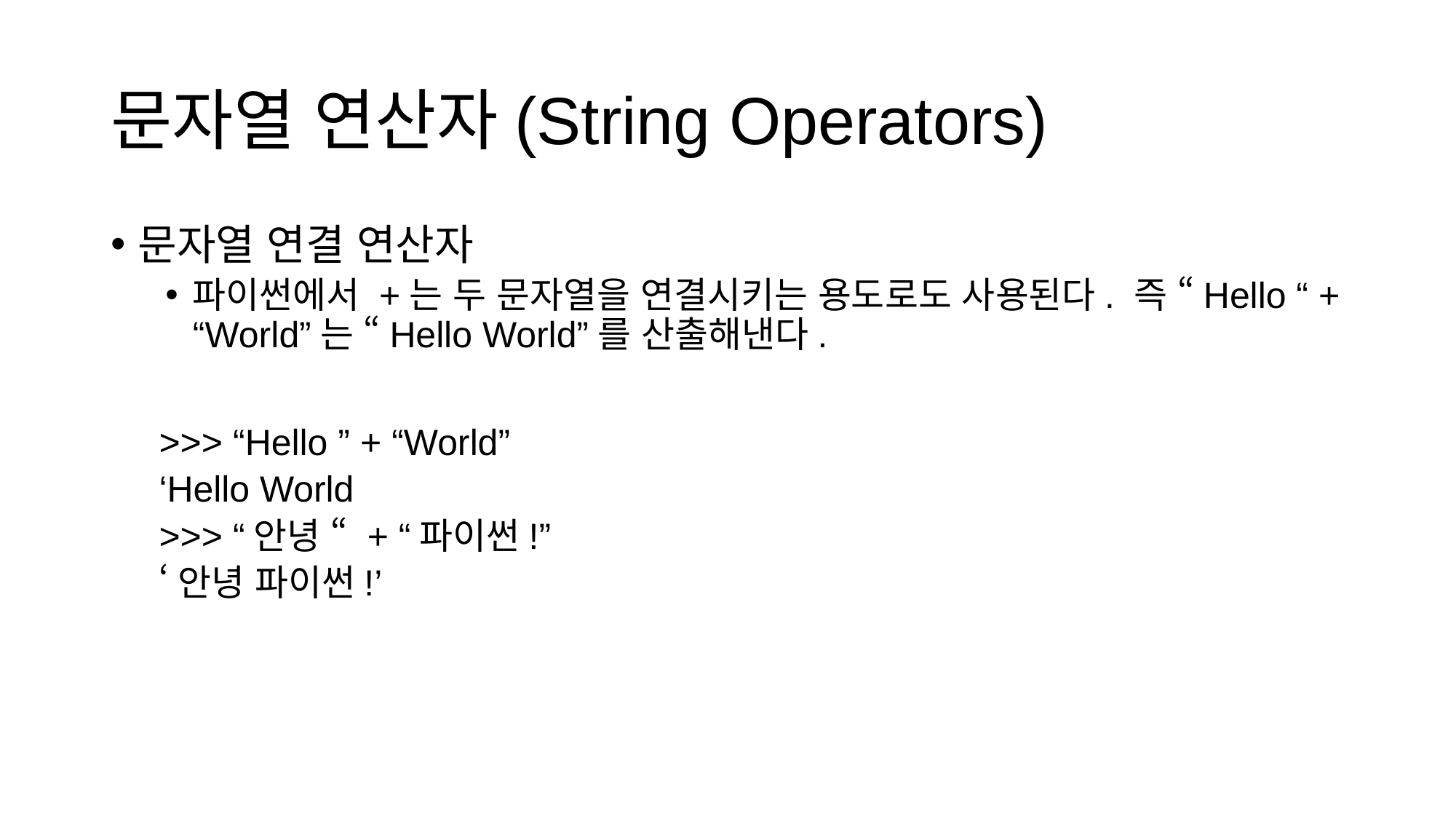

# 문자열 연산자(String Operators)
문자열 연결 연산자
파이썬에서 +는 두 문자열을 연결시키는 용도로도 사용된다. 즉 “Hello “ + “World”는 “Hello World”를 산출해낸다.

>>> “Hello ” + “World”
‘Hello World
>>> “안녕 “ + “파이썬!”
‘안녕 파이썬!’